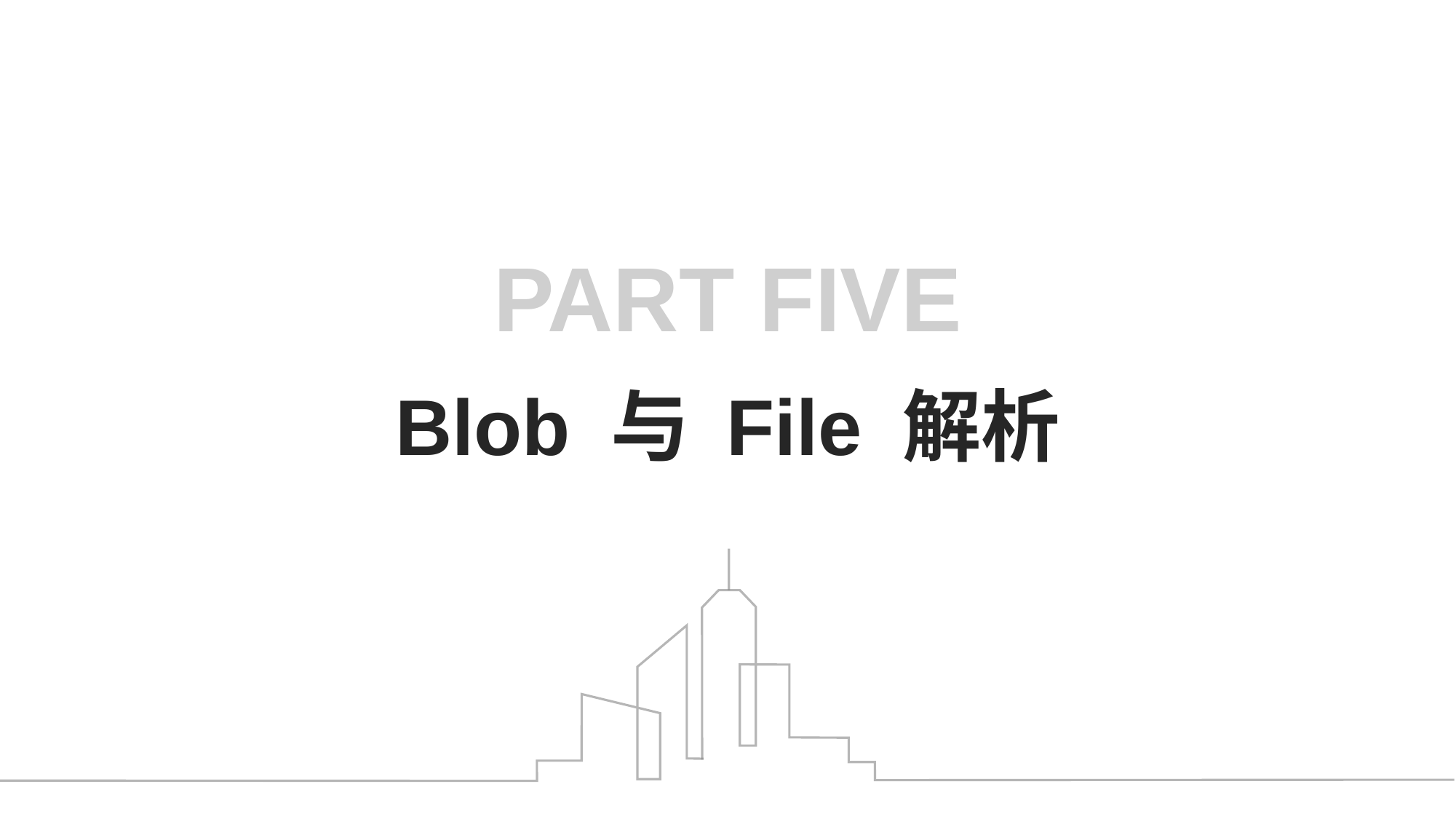

PART FIVE
# Blob 与 File 解析